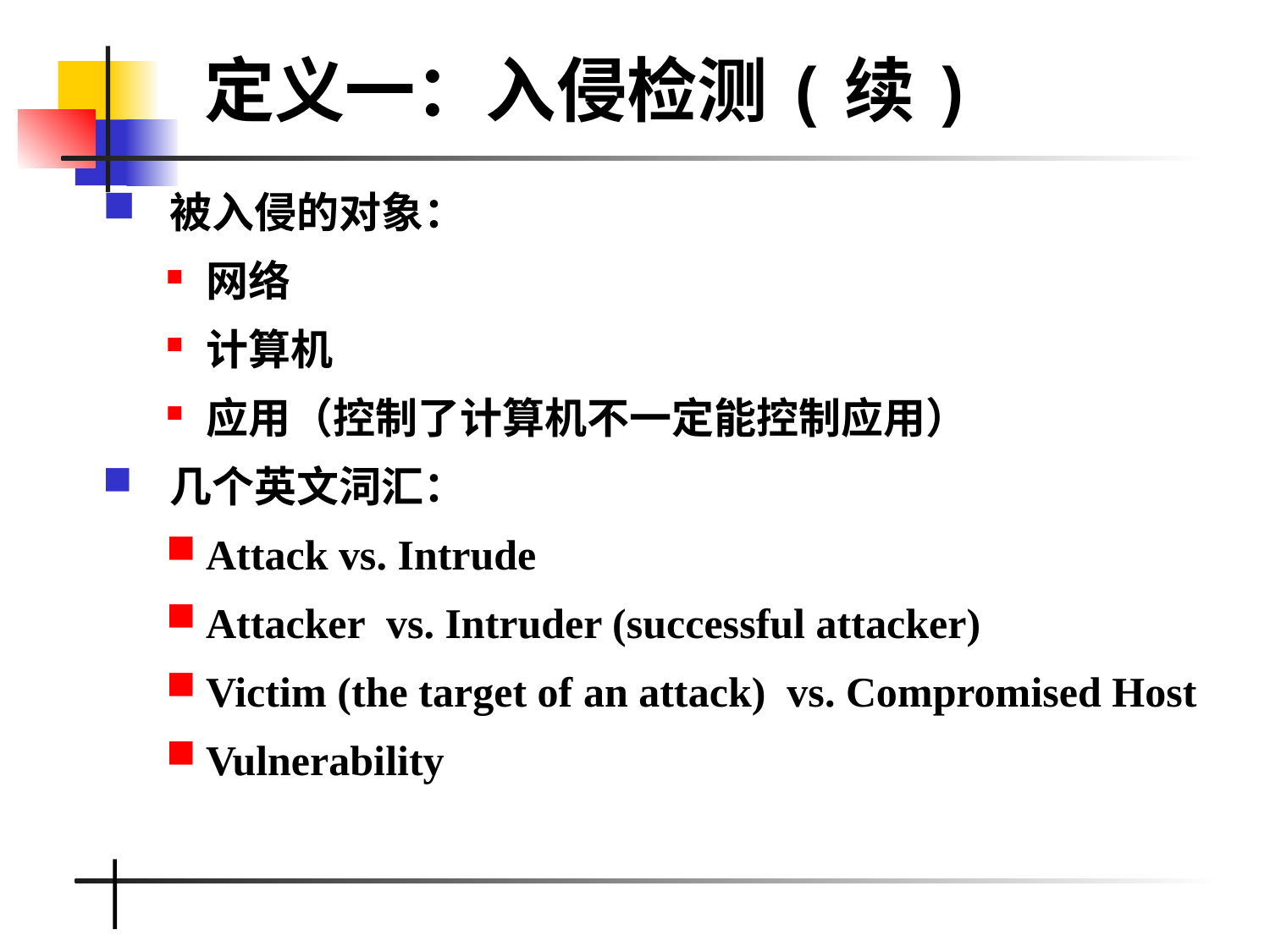

定义一：入侵检测(续)
 被入侵的对象：
网络
计算机
应用（控制了计算机不一定能控制应用）
 几个英文泀汇：
Attack vs. Intrude
Attacker  vs. Intruder (successful attacker)
Victim (the target of an attack)  vs. Compromised Host
Vulnerability